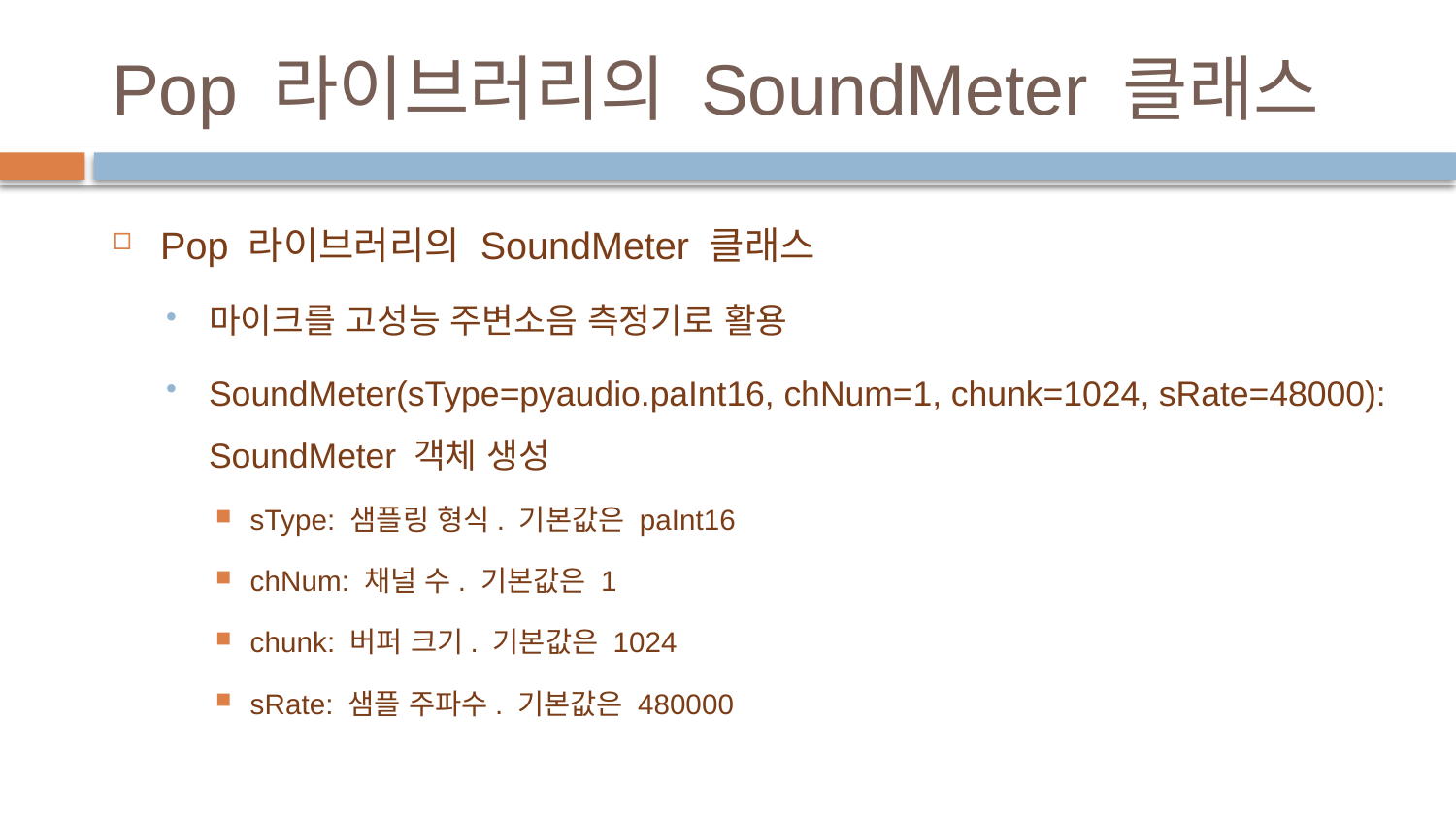

# Pop 라이브러리의 SoundMeter 클래스
Pop 라이브러리의 SoundMeter 클래스
마이크를 고성능 주변소음 측정기로 활용
SoundMeter(sType=pyaudio.paInt16, chNum=1, chunk=1024, sRate=48000): SoundMeter 객체 생성
sType: 샘플링 형식. 기본값은 paInt16
chNum: 채널 수. 기본값은 1
chunk: 버퍼 크기. 기본값은 1024
sRate: 샘플 주파수. 기본값은 480000